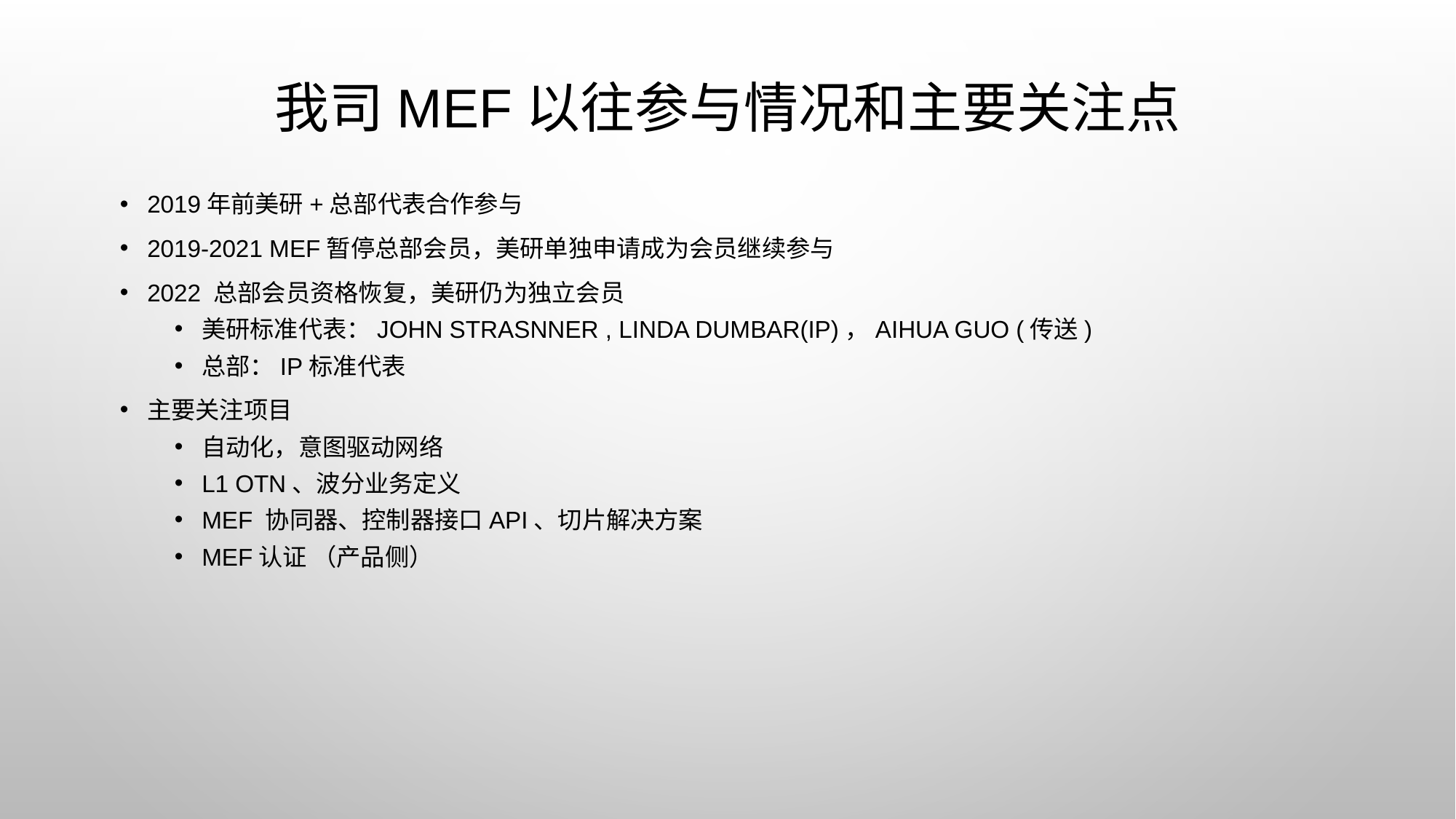

# 我司MEF以往参与情况和主要关注点
2019年前美研+总部代表合作参与
2019-2021 MEF暂停总部会员，美研单独申请成为会员继续参与
2022 总部会员资格恢复，美研仍为独立会员
美研标准代表：John Strasnner , LINDA dumbar(IP)，Aihua Guo (传送)
总部：IP标准代表
主要关注项目
自动化，意图驱动网络
L1 OTN、波分业务定义
MEF 协同器、控制器接口API、切片解决方案
MEF认证 （产品侧）